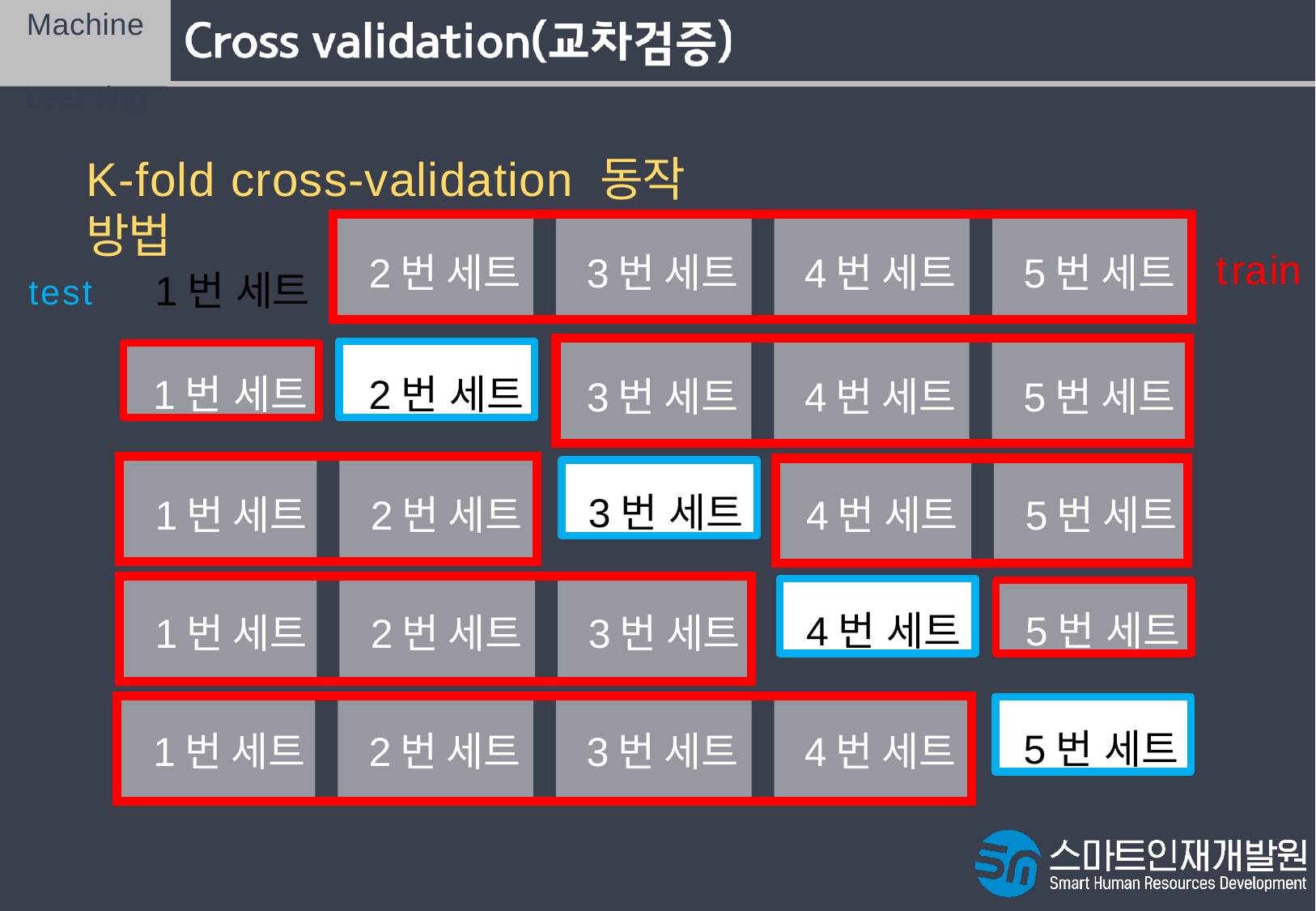

Machine  Learning

# K-fold cross-validation 동작 방법
| 2번 세트 |  | 3번 세트 |  | 4번 세트 |  | 5번 세트 |
| --- | --- | --- | --- | --- | --- | --- |
train
test	1번 세트
| 3번 세트 |  | 4번 세트 |  | 5번 세트 |
| --- | --- | --- | --- | --- |
2번 세트
1번 세트
| 1번 세트 |  | 2번 세트 |
| --- | --- | --- |
| 4번 세트 |  | 5번 세트 |
| --- | --- | --- |
3번 세트
| 1번 세트 |  | 2번 세트 |  | 3번 세트 |
| --- | --- | --- | --- | --- |
4번 세트
5번 세트
| 1번 세트 |  | 2번 세트 |  | 3번 세트 |  | 4번 세트 |
| --- | --- | --- | --- | --- | --- | --- |
5번 세트